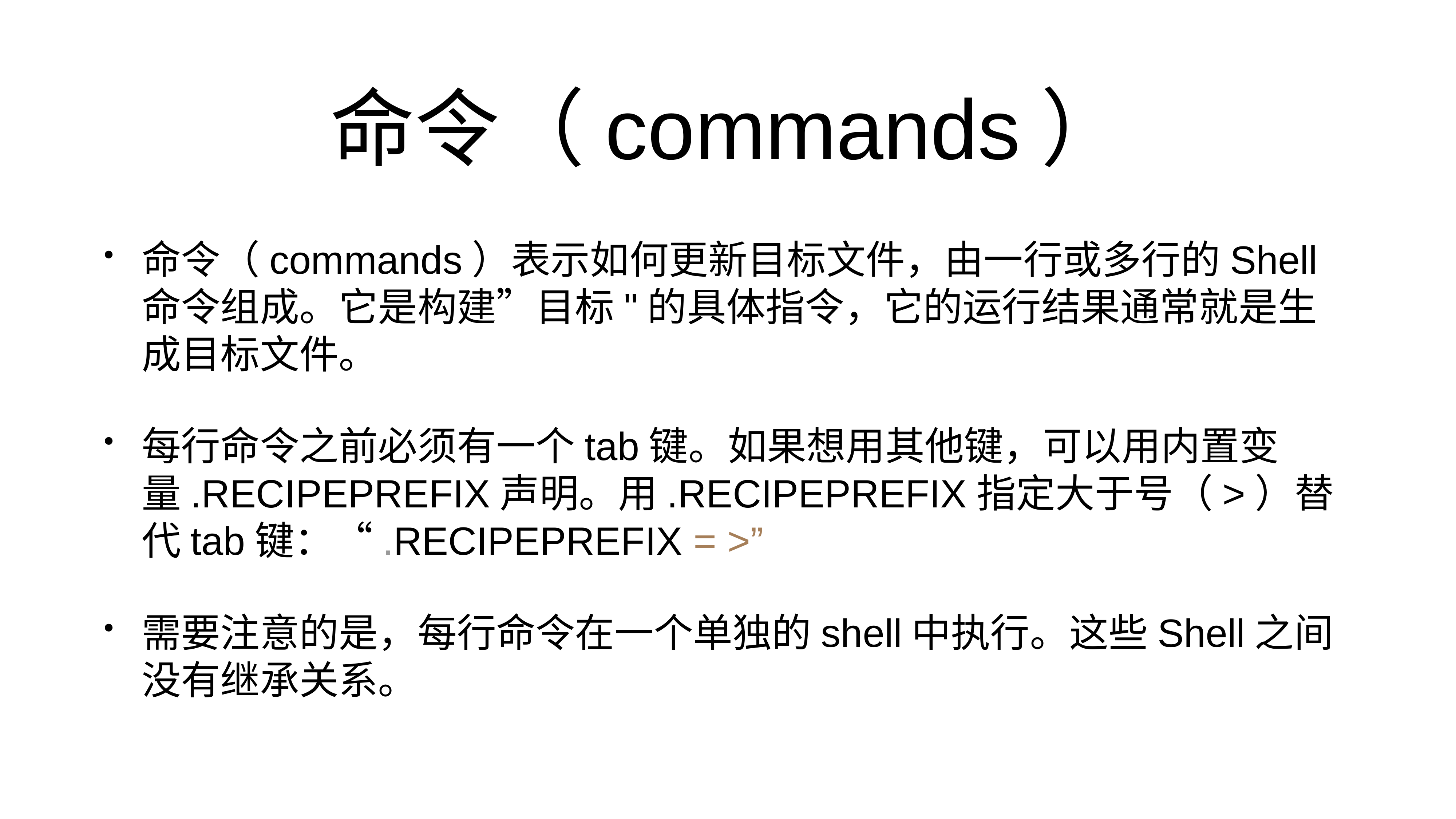

# 命令（commands）
命令（commands）表示如何更新目标文件，由一行或多行的Shell命令组成。它是构建”目标"的具体指令，它的运行结果通常就是生成目标文件。
每行命令之前必须有一个tab键。如果想用其他键，可以用内置变量.RECIPEPREFIX声明。用.RECIPEPREFIX指定大于号（>）替代tab键：“.RECIPEPREFIX = >”
需要注意的是，每行命令在一个单独的shell中执行。这些Shell之间没有继承关系。